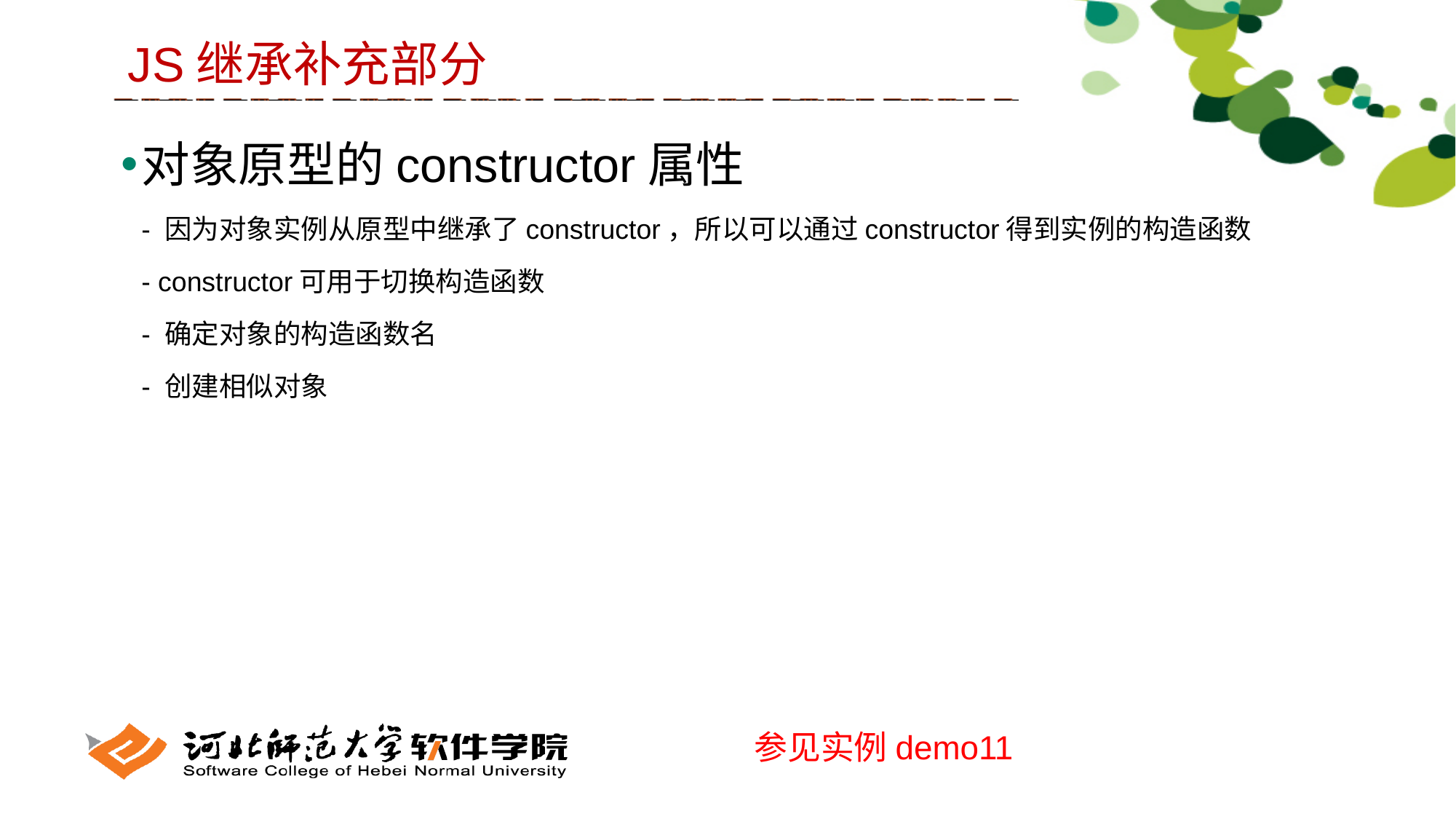

JS继承补充部分
对象原型的constructor属性
- 因为对象实例从原型中继承了constructor，所以可以通过constructor得到实例的构造函数
- constructor可用于切换构造函数
- 确定对象的构造函数名
- 创建相似对象

参见实例demo11